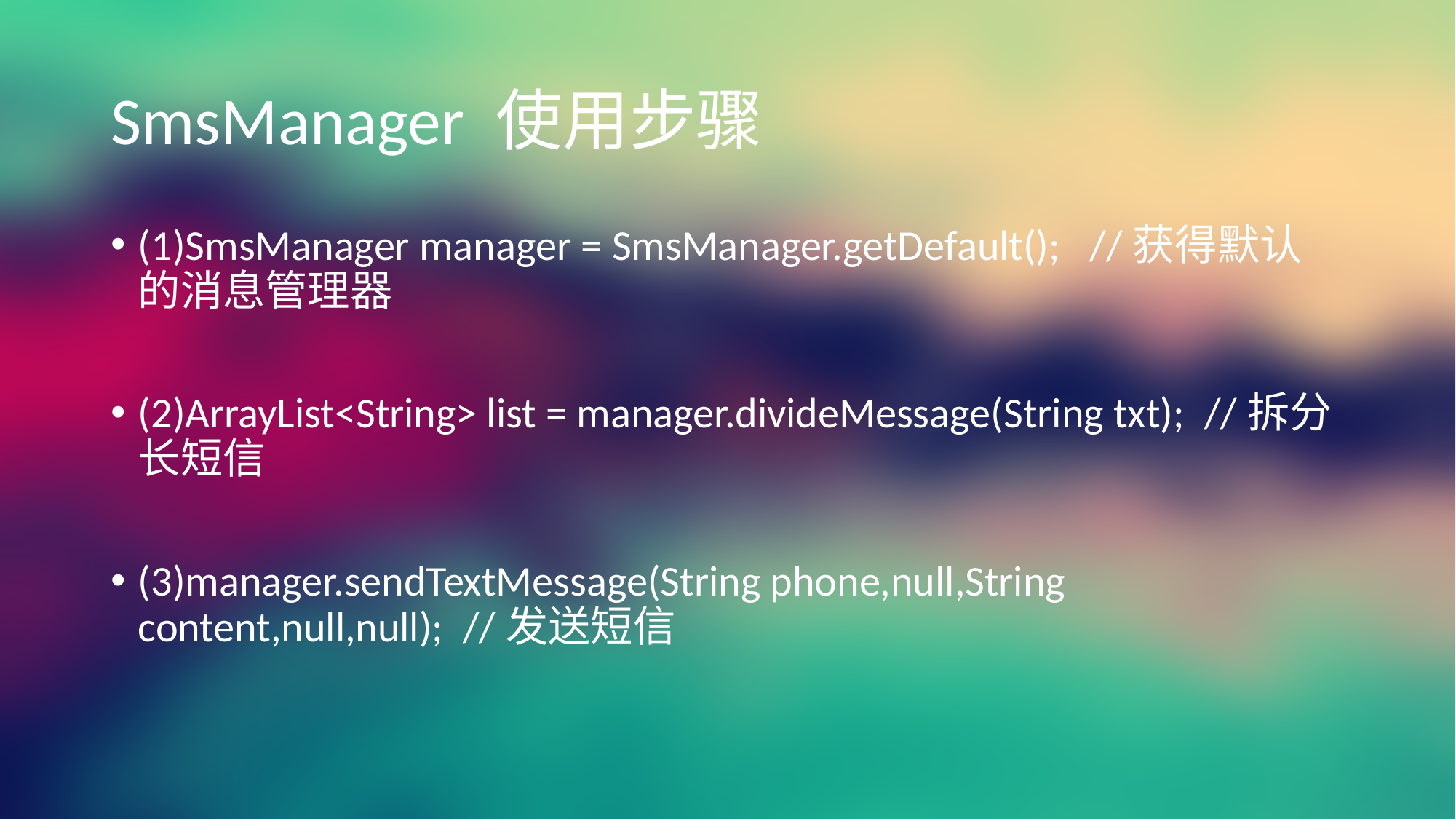

# SmsManager 使用步骤
(1)SmsManager manager = SmsManager.getDefault();   //获得默认的消息管理器

(2)ArrayList<String> list = manager.divideMessage(String txt);  //拆分长短信

(3)manager.sendTextMessage(String phone,null,String content,null,null);  //发送短信